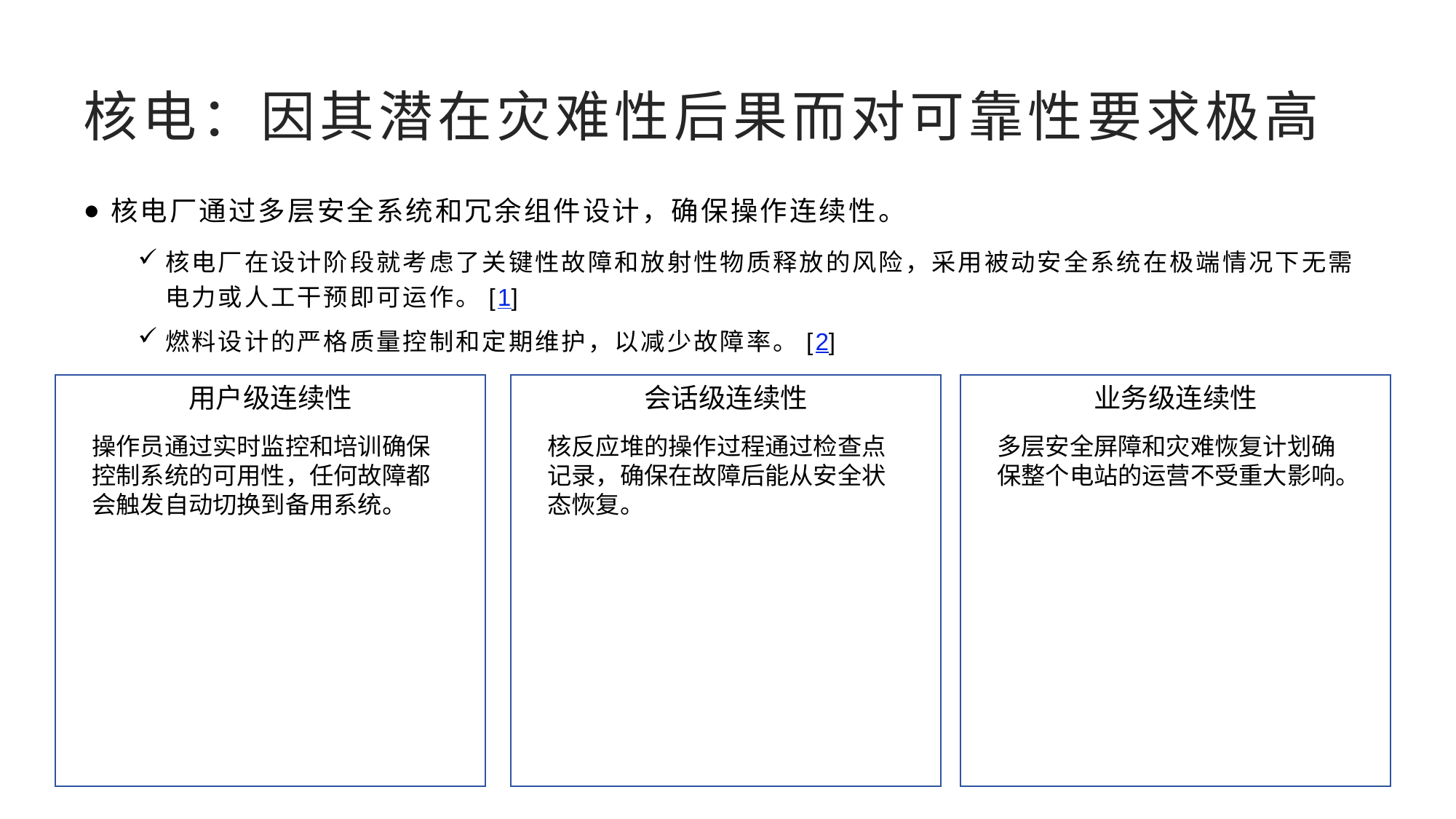

# 核电：因其潜在灾难性后果而对可靠性要求极高
核电厂通过多层安全系统和冗余组件设计，确保操作连续性。
核电厂在设计阶段就考虑了关键性故障和放射性物质释放的风险，采用被动安全系统在极端情况下无需电力或人工干预即可运作。[1]
燃料设计的严格质量控制和定期维护，以减少故障率。[2]
用户级连续性
会话级连续性
业务级连续性
操作员通过实时监控和培训确保控制系统的可用性，任何故障都会触发自动切换到备用系统。
核反应堆的操作过程通过检查点记录，确保在故障后能从安全状态恢复。
多层安全屏障和灾难恢复计划确保整个电站的运营不受重大影响。